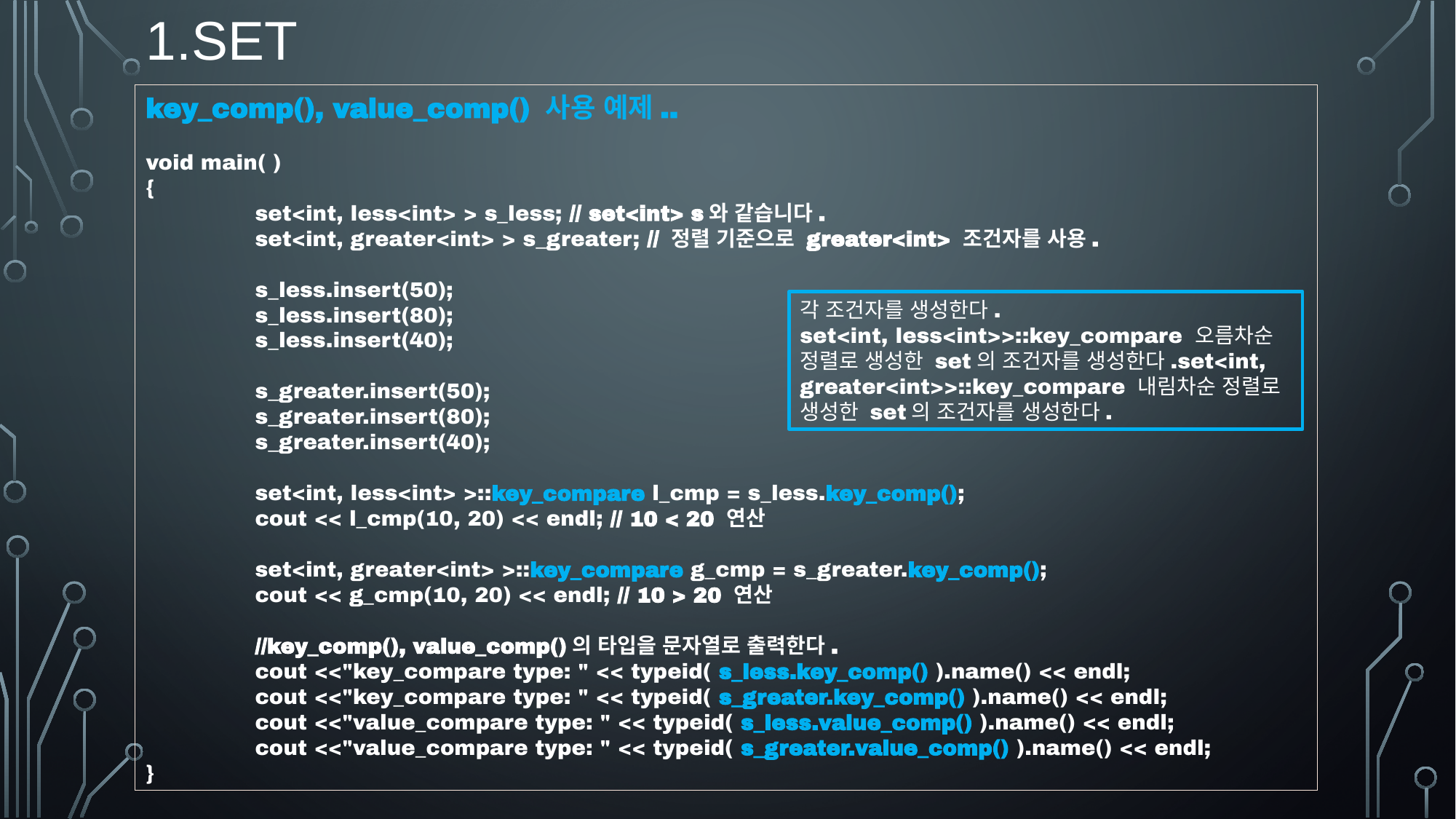

# 1.set
key_comp(), value_comp() 사용 예제..

void main( )
{
    	set<int, less<int> > s_less; // set<int> s와 같습니다.
    	set<int, greater<int> > s_greater; // 정렬 기준으로 greater<int> 조건자를 사용.

    	s_less.insert(50);
    	s_less.insert(80);
    	s_less.insert(40);

    	s_greater.insert(50);
    	s_greater.insert(80);
    	s_greater.insert(40);

    	set<int, less<int> >::key_compare l_cmp = s_less.key_comp();
    	cout << l_cmp(10, 20) << endl; // 10 < 20 연산

    	set<int, greater<int> >::key_compare g_cmp = s_greater.key_comp();
    	cout << g_cmp(10, 20) << endl; // 10 > 20 연산

	//key_comp(), value_comp()의 타입을 문자열로 출력한다.
    	cout <<"key_compare type: " << typeid( s_less.key_comp() ).name() << endl;
    	cout <<"key_compare type: " << typeid( s_greater.key_comp() ).name() << endl;
    	cout <<"value_compare type: " << typeid( s_less.value_comp() ).name() << endl;
    	cout <<"value_compare type: " << typeid( s_greater.value_comp() ).name() << endl;
}
각 조건자를 생성한다.
set<int, less<int>>::key_compare 오름차순 정렬로 생성한 set의 조건자를 생성한다.set<int, greater<int>>::key_compare 내림차순 정렬로 생성한 set의 조건자를 생성한다.